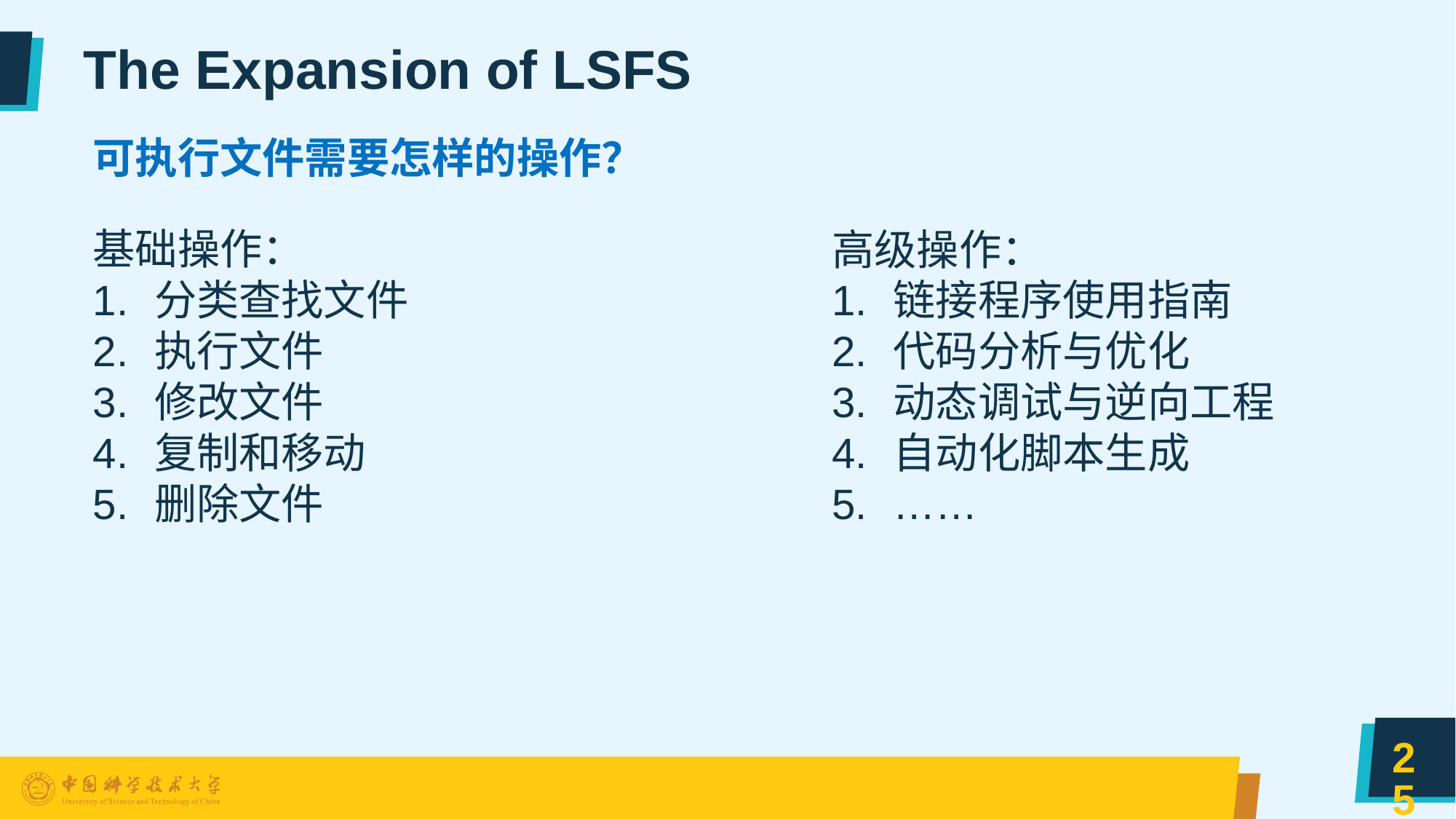

# The Expansion of LSFS
可执行文件需要怎样的操作？
基础操作：
分类查找文件
执行文件
修改文件
复制和移动
删除文件
高级操作：
链接程序使用指南
代码分析与优化
动态调试与逆向工程
自动化脚本生成
……

25